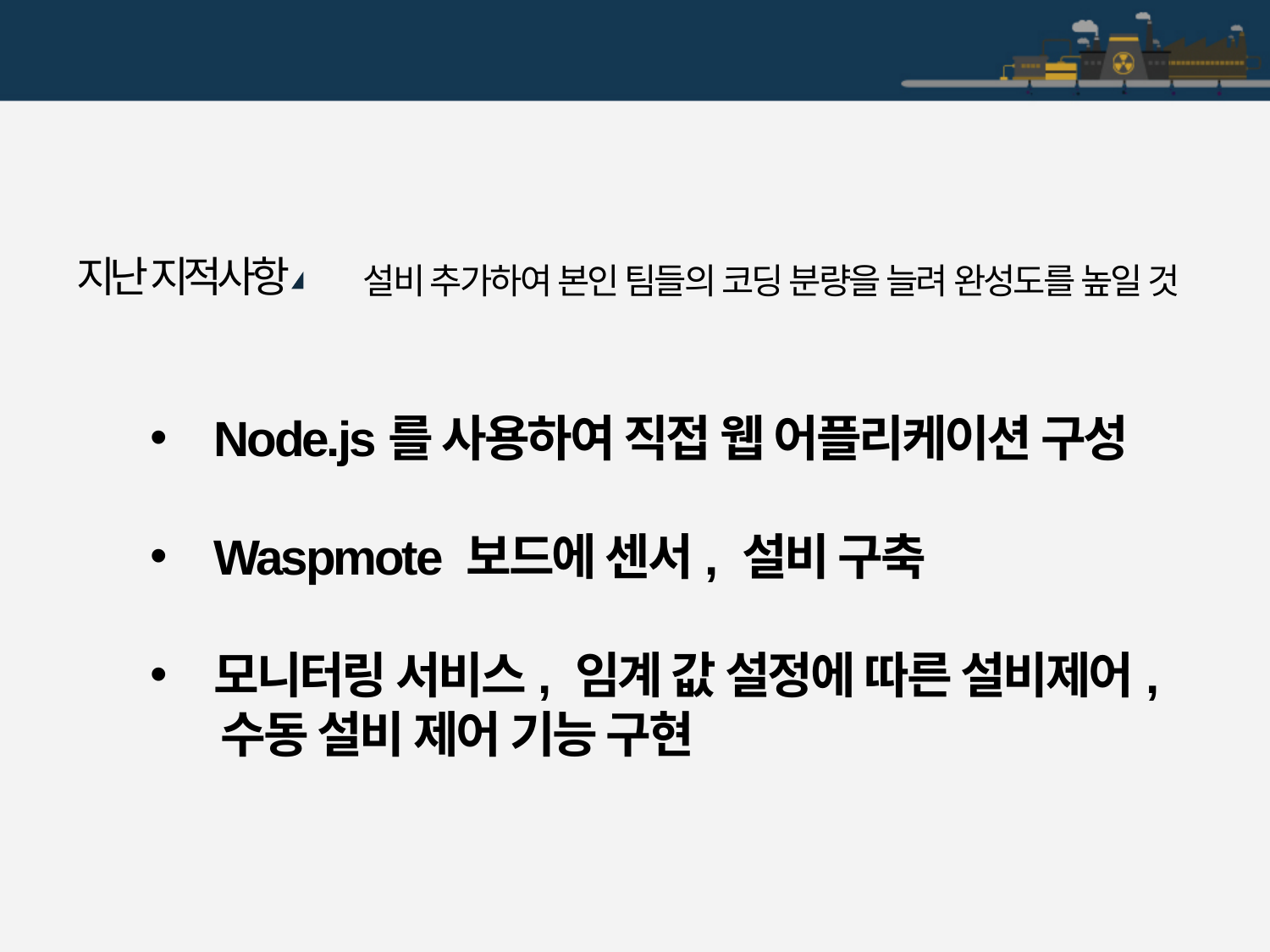

지적사항
지난 지적사항
설비 추가하여 본인 팀들의 코딩 분량을 늘려 완성도를 높일 것

Node.js를 사용하여 직접 웹 어플리케이션 구성

Waspmote 보드에 센서, 설비 구축

모니터링 서비스, 임계 값 설정에 따른 설비제어,
     수동 설비 제어 기능 구현